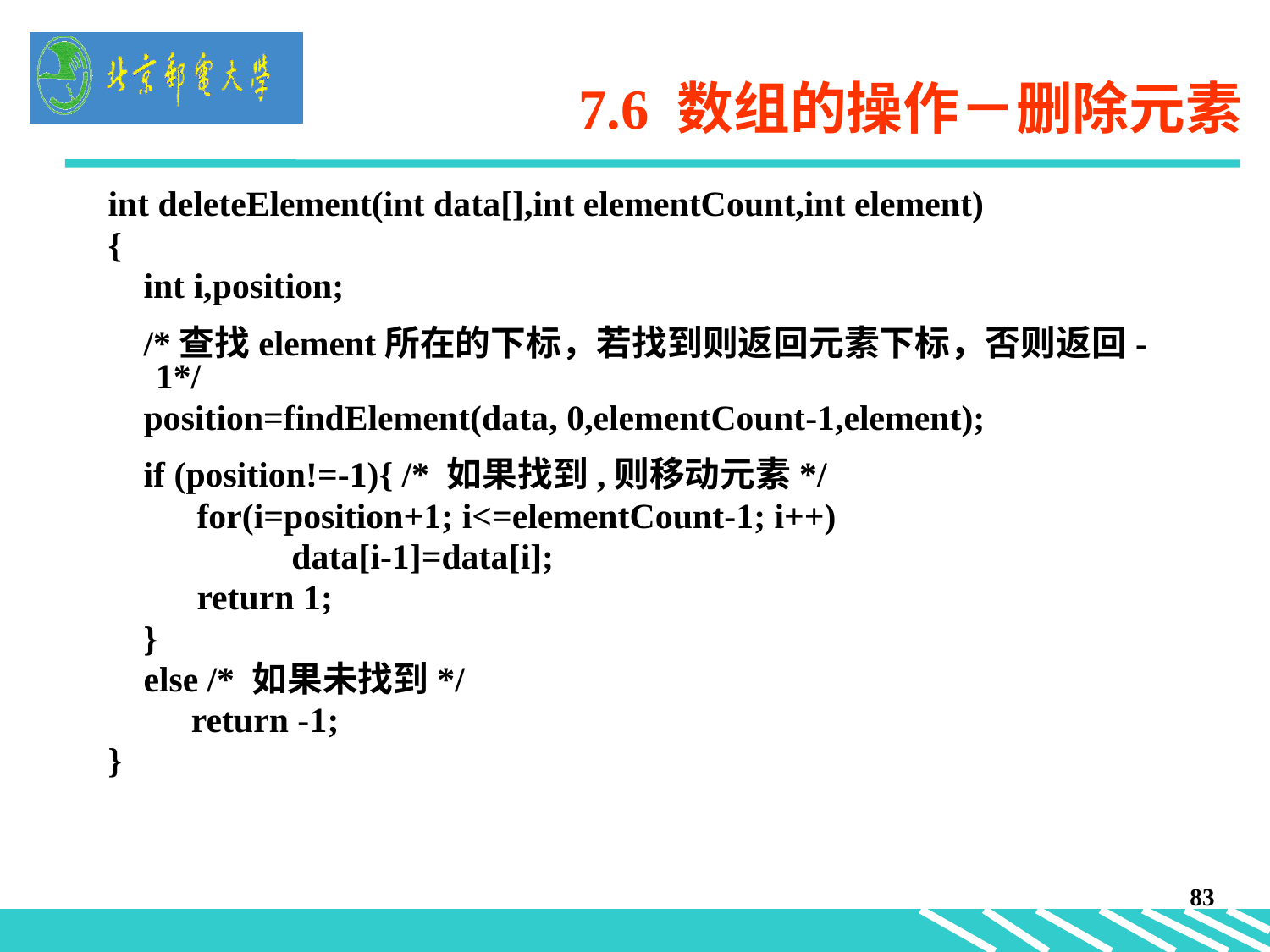

# 7.6 数组的操作－删除元素
int deleteElement(int data[],int elementCount,int element)
{
    int i,position;

    /*查找element所在的下标，若找到则返回元素下标，否则返回-1*/
    position=findElement(data, 0,elementCount-1,element);

    if (position!=-1){ /* 如果找到,则移动元素*/
          for(i=position+1; i<=elementCount-1; i++)
    		 data[i-1]=data[i];
          return 1;
    }
    else /* 如果未找到*/
    	    return -1;
}
83